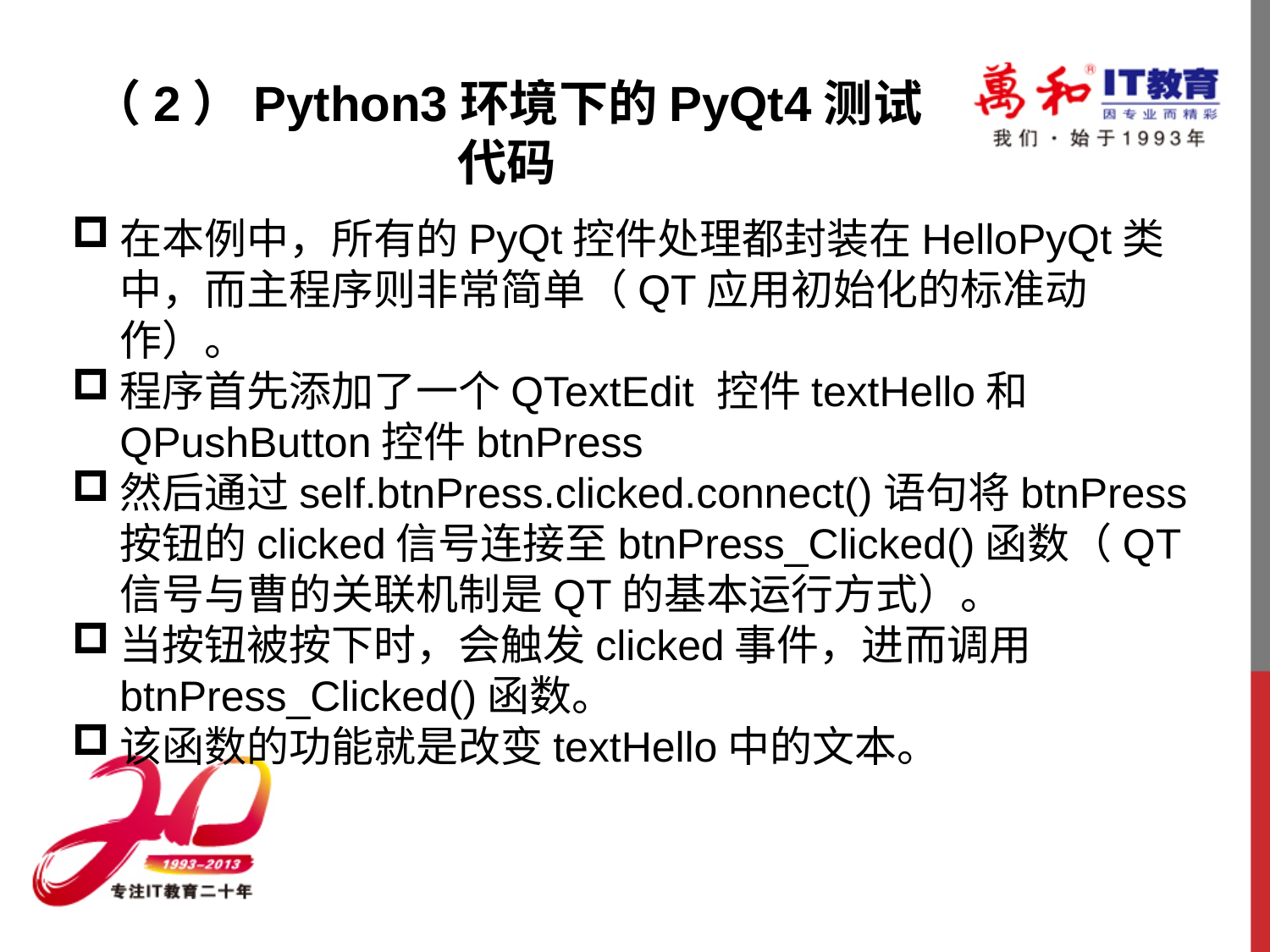

（2）Python3环境下的PyQt4测试代码
在本例中，所有的PyQt控件处理都封装在HelloPyQt类中，而主程序则非常简单（QT应用初始化的标准动作）。
程序首先添加了一个QTextEdit 控件textHello和QPushButton控件btnPress
然后通过self.btnPress.clicked.connect()语句将btnPress按钮的clicked信号连接至btnPress_Clicked()函数（QT信号与曹的关联机制是QT的基本运行方式）。
当按钮被按下时，会触发clicked事件，进而调用btnPress_Clicked()函数。
该函数的功能就是改变textHello中的文本。